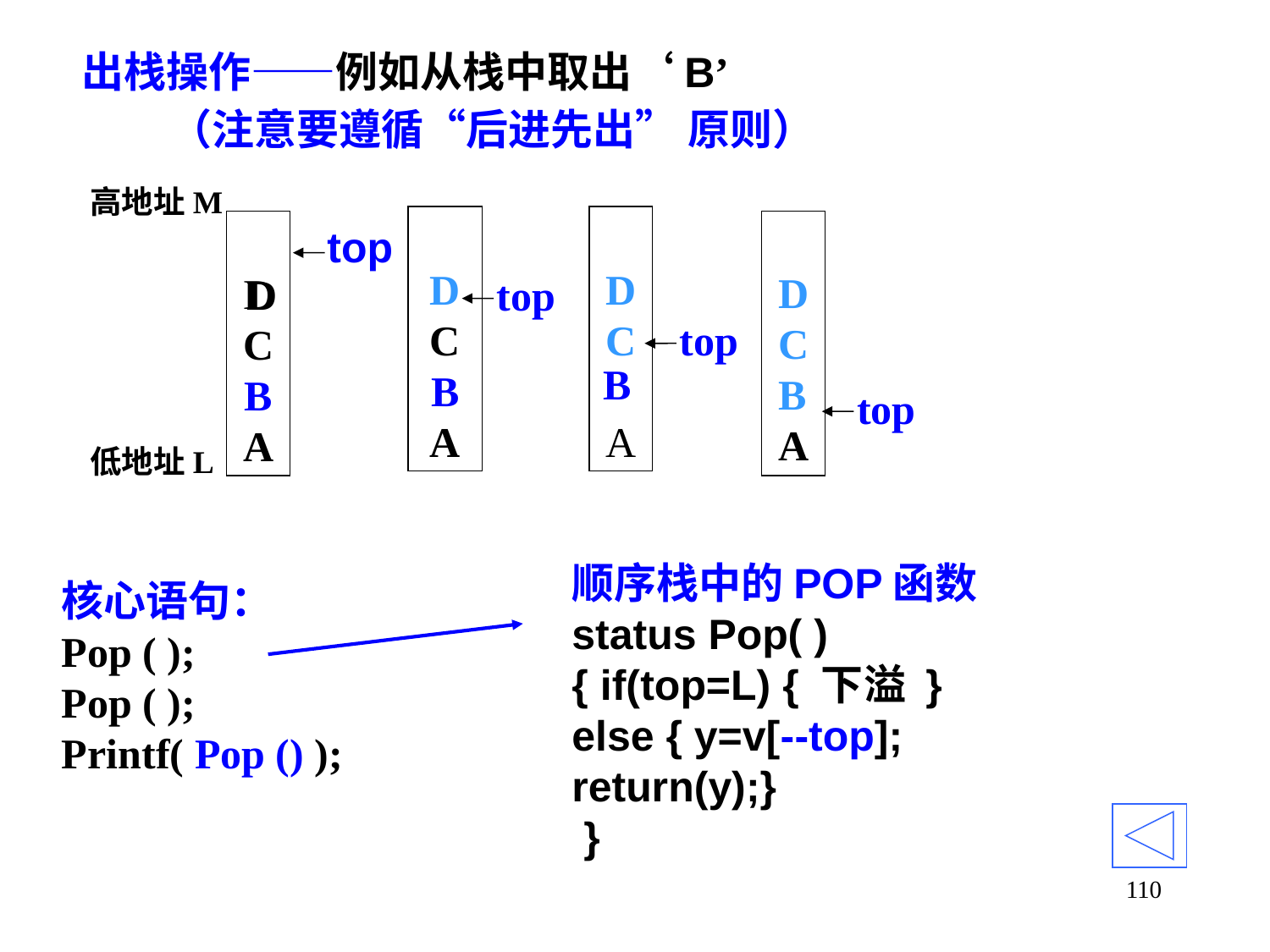

# 出栈操作——例如从栈中取出‘B’ （注意要遵循“后进先出” 原则）
高地址M

D
C
B
A
top

D
低地址L

D
C
B
A
top

D
C

A
B
top

D
C
B
A
top

顺序栈中的POP函数
status Pop( )
{ if(top=L) { 下溢 }
else { y=v[--top];     return(y);}
 }
核心语句：
Pop ( );
Pop ( );
Printf( Pop () );

110